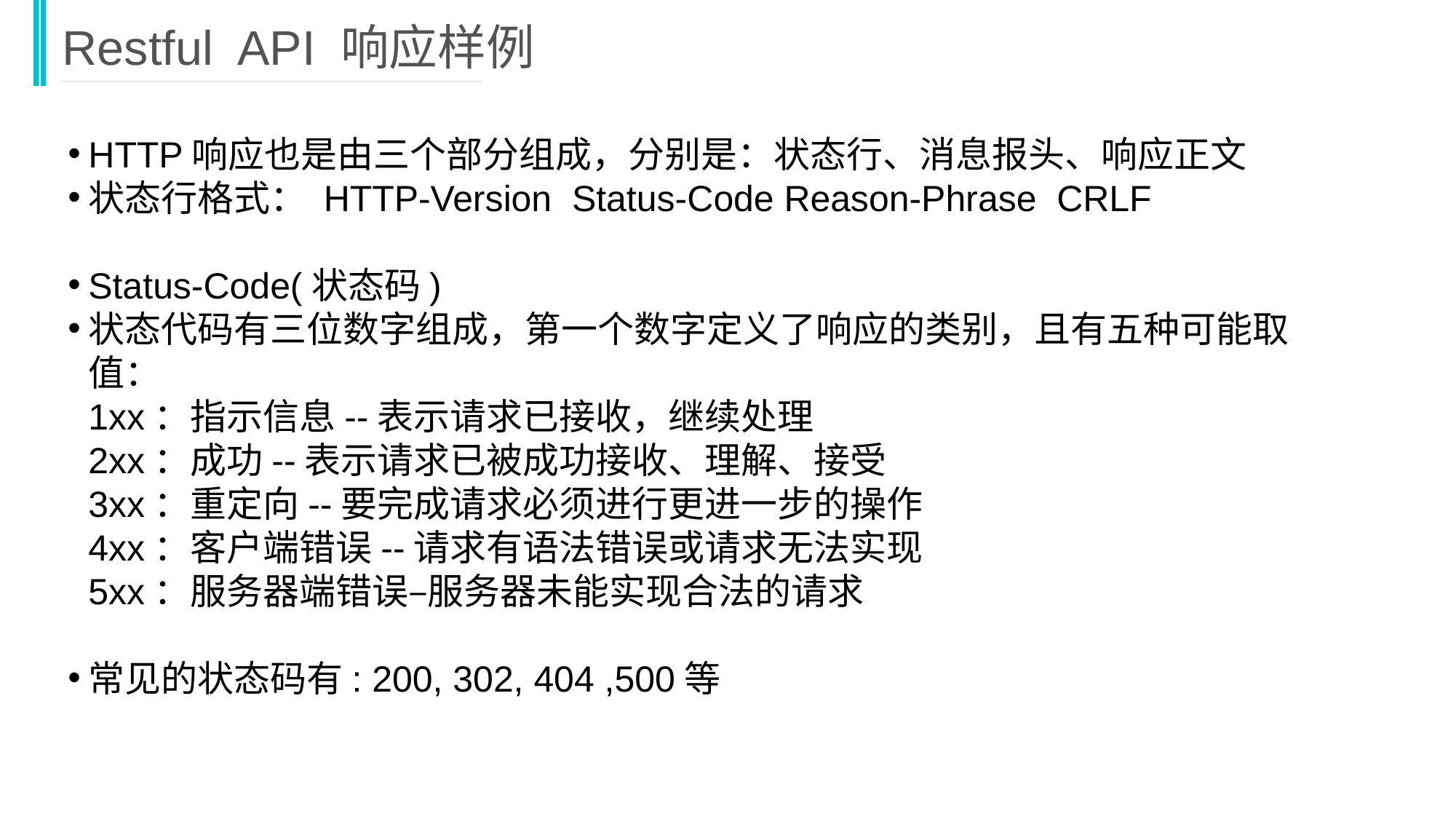

Restful  API 响应样例

HTTP响应也是由三个部分组成，分别是：状态行、消息报头、响应正文
状态行格式： HTTP-Version  Status-Code Reason-Phrase  CRLF

Status-Code(状态码)
状态代码有三位数字组成，第一个数字定义了响应的类别，且有五种可能取值：
1xx：指示信息--表示请求已接收，继续处理
2xx：成功--表示请求已被成功接收、理解、接受
3xx：重定向--要完成请求必须进行更进一步的操作
4xx：客户端错误--请求有语法错误或请求无法实现
5xx：服务器端错误–服务器未能实现合法的请求

常见的状态码有: 200, 302, 404 ,500等